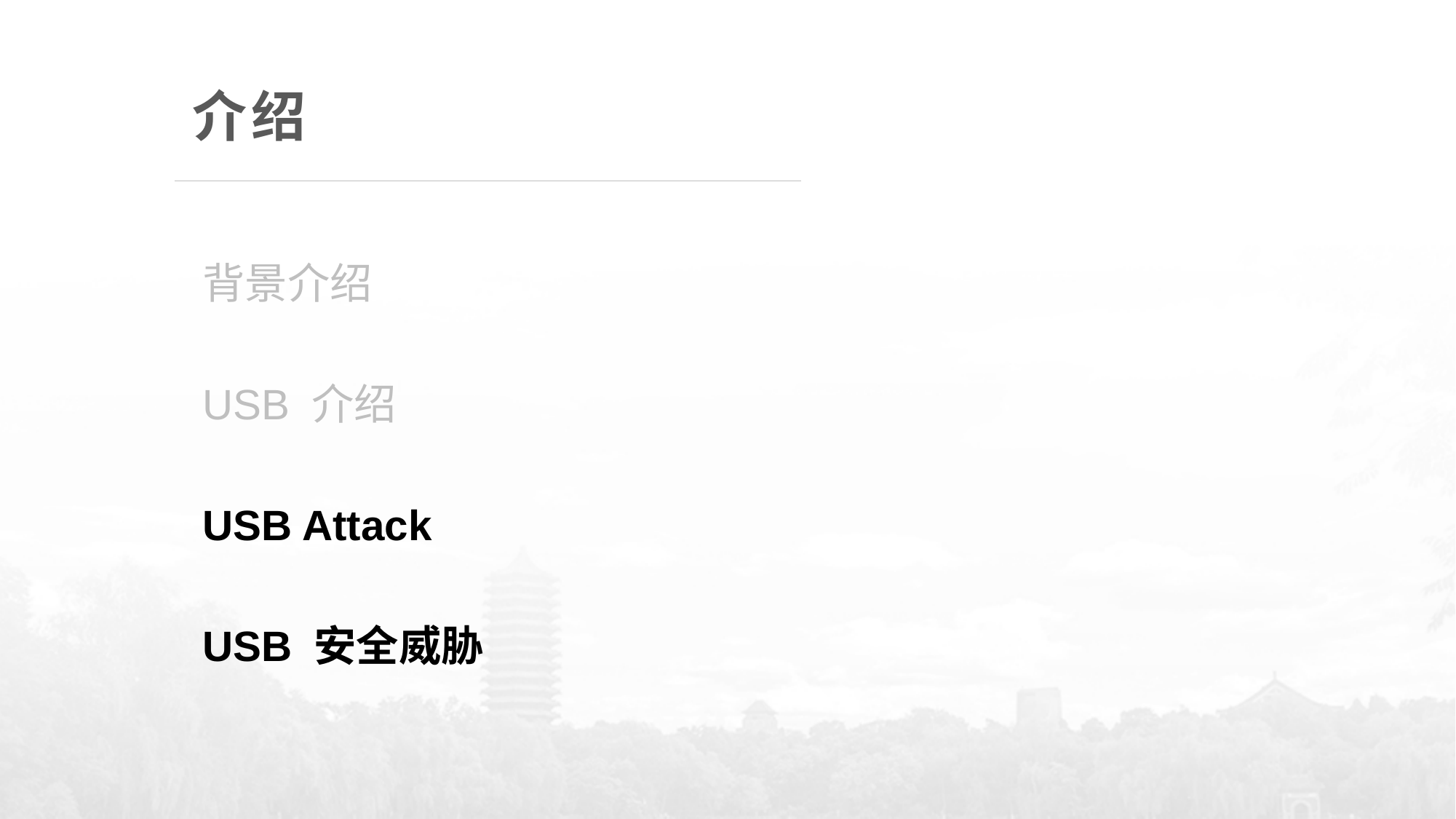

介绍
背景介绍
USB 介绍
USB Attack
USB 安全威胁